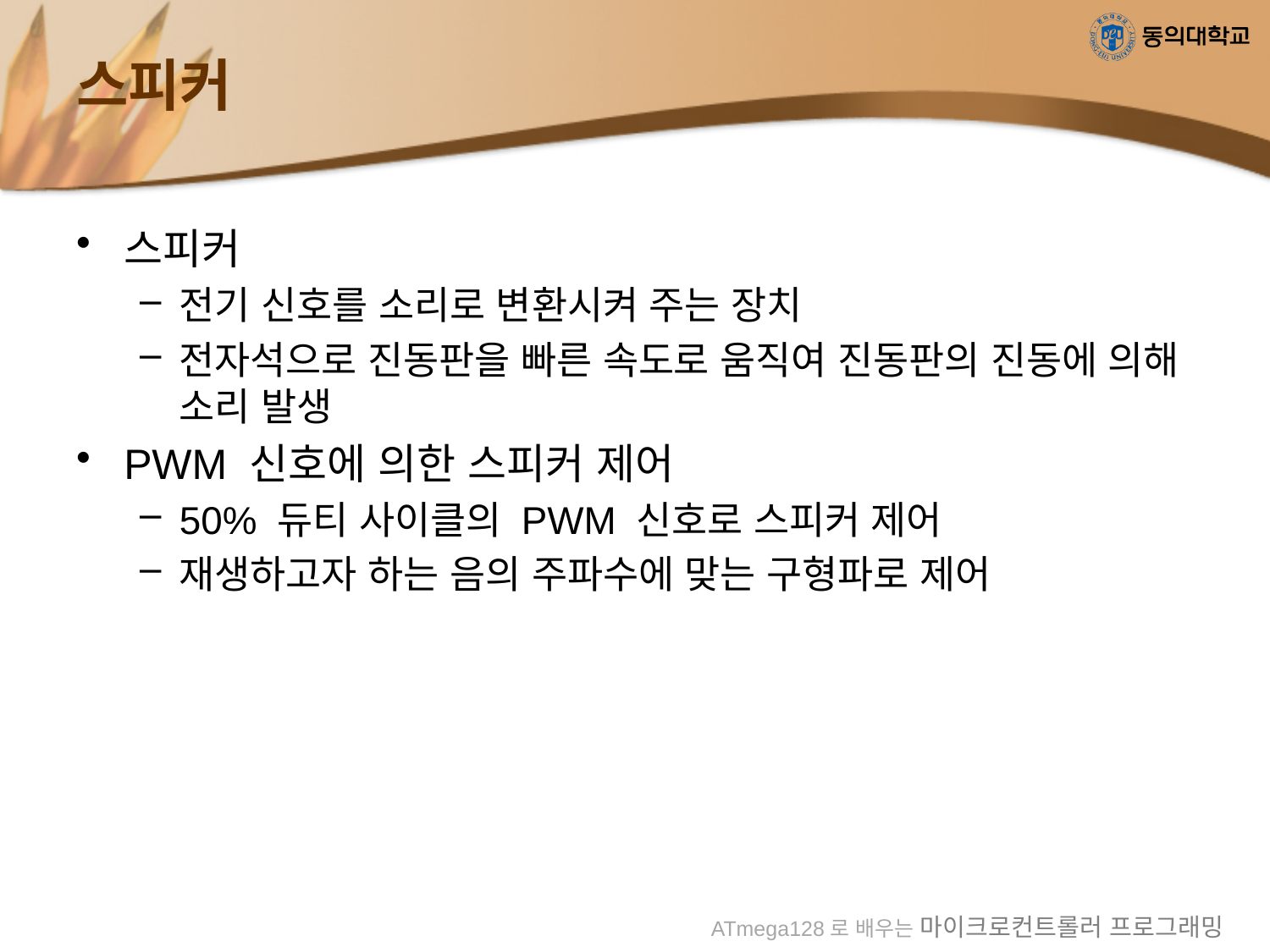

# 스피커
스피커
전기 신호를 소리로 변환시켜 주는 장치
전자석으로 진동판을 빠른 속도로 움직여 진동판의 진동에 의해 소리 발생
PWM 신호에 의한 스피커 제어
50% 듀티 사이클의 PWM 신호로 스피커 제어
재생하고자 하는 음의 주파수에 맞는 구형파로 제어